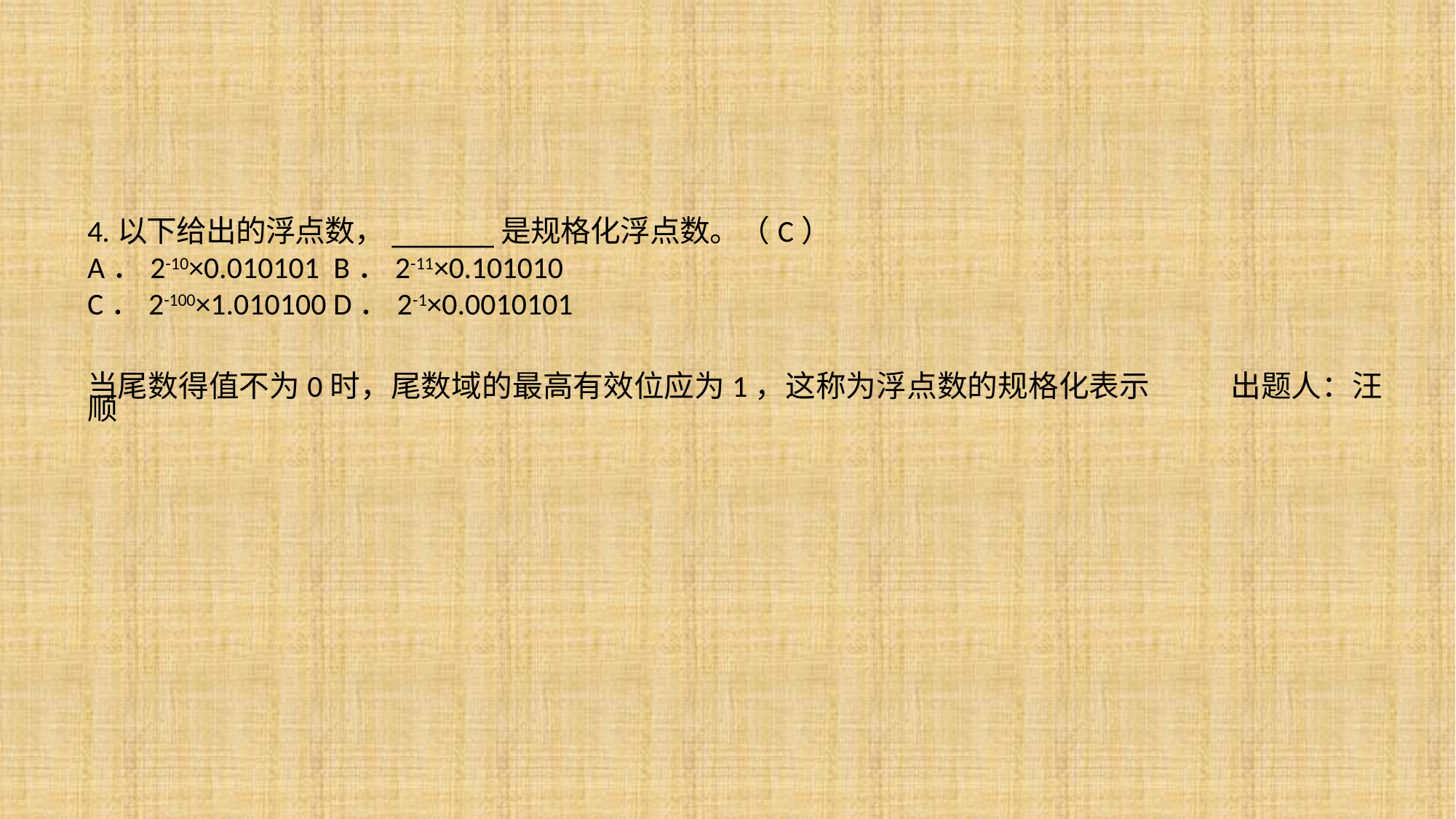

4.以下给出的浮点数，______是规格化浮点数。（C）
A．2-10×0.010101  B．2-11×0.101010
C．2-100×1.010100 D．2-1×0.0010101

当尾数得值不为0时，尾数域的最高有效位应为1，这称为浮点数的规格化表示            出题人：汪顺